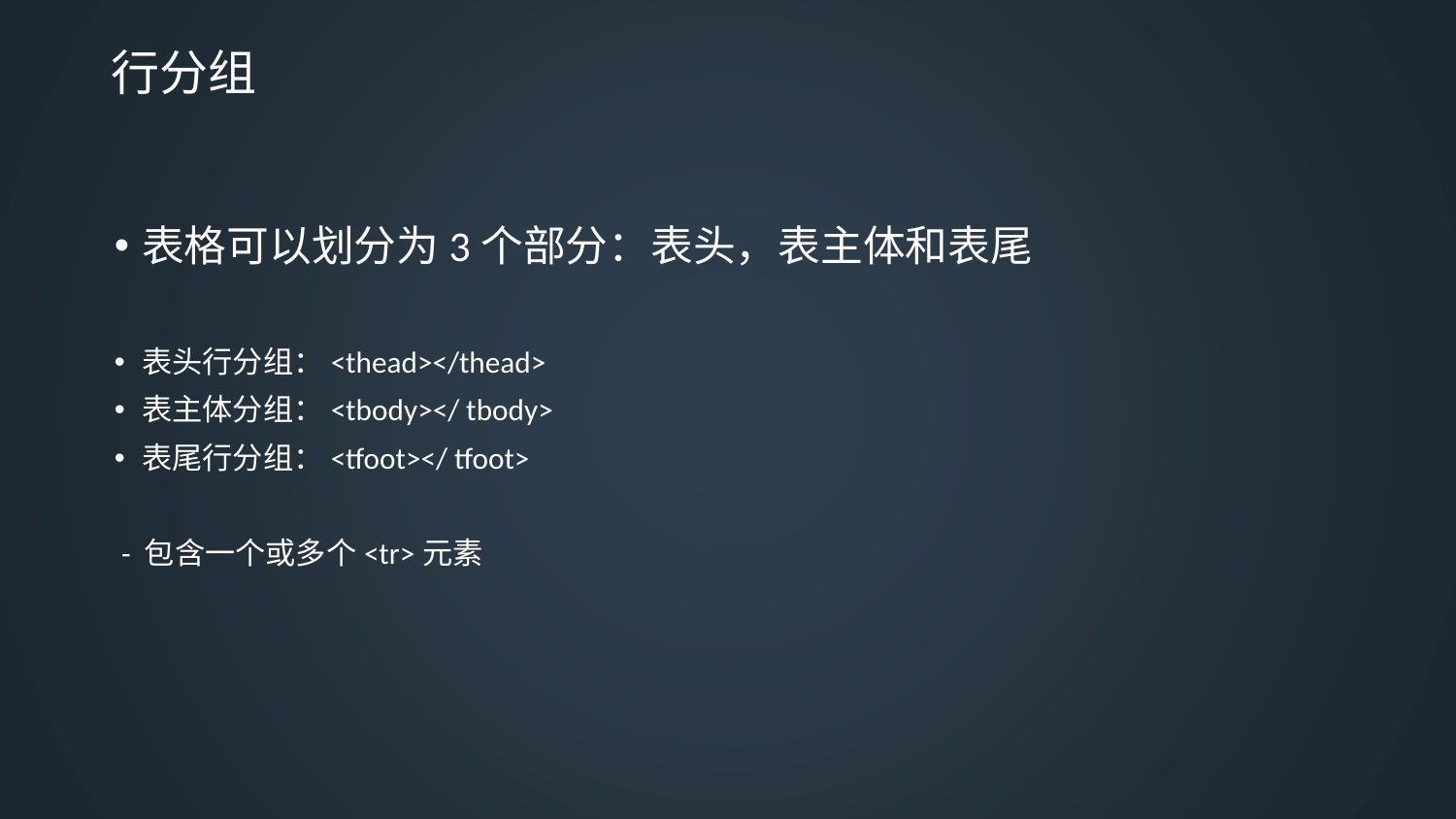

# 行分组
表格可以划分为3个部分：表头，表主体和表尾

表头行分组：<thead></thead>
表主体分组：<tbody></ tbody>
表尾行分组：<tfoot></ tfoot>

 - 包含一个或多个<tr>元素